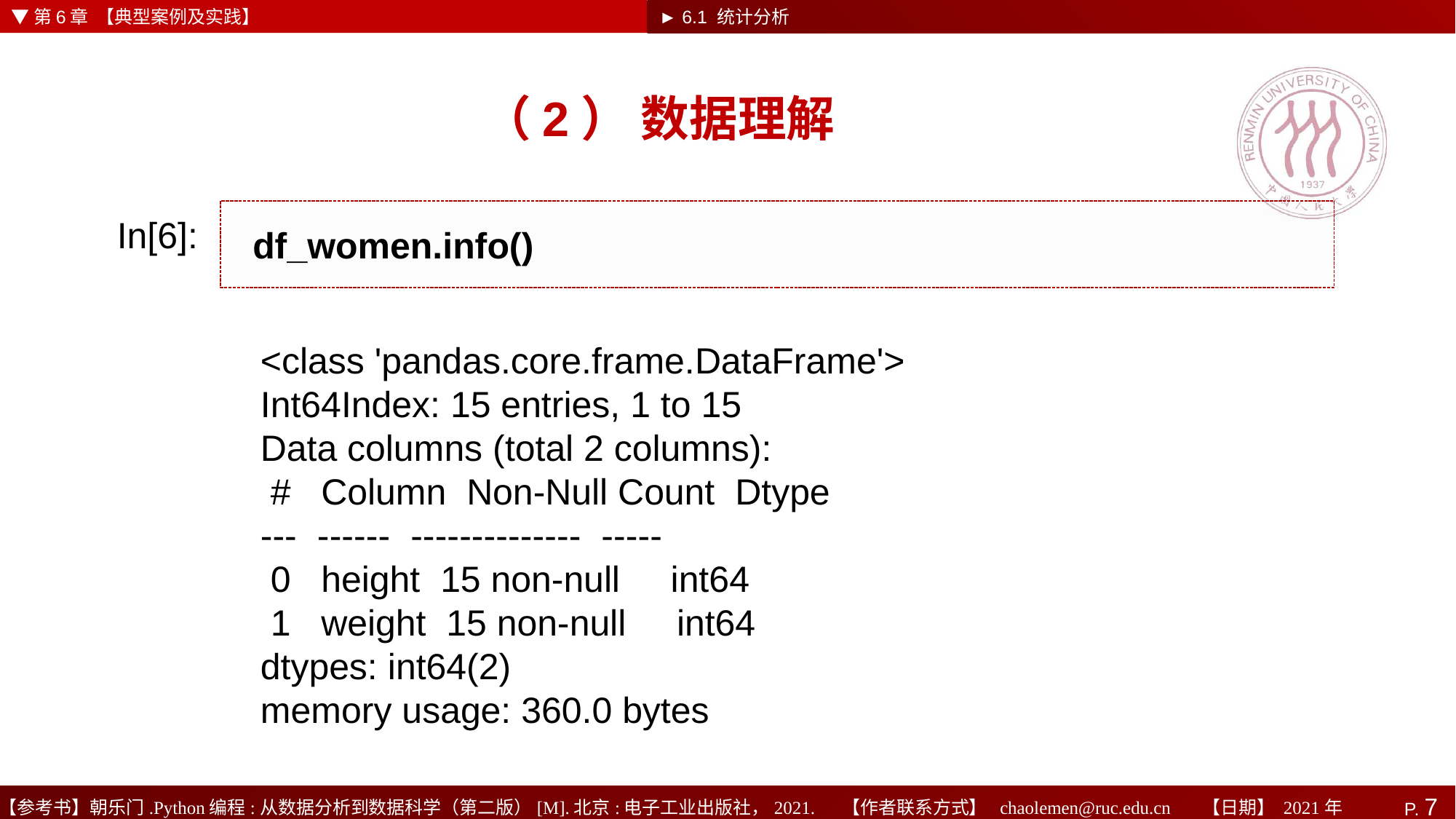

▼第6章  【典型案例及实践】
► 6.1 统计分析
# （2） 数据理解
df_women.info()
In[6]:
<class 'pandas.core.frame.DataFrame'>
Int64Index: 15 entries, 1 to 15
Data columns (total 2 columns):
 #   Column  Non-Null Count  Dtype
---  ------  --------------  -----
 0   height  15 non-null     int64
 1   weight  15 non-null     int64
dtypes: int64(2)
memory usage: 360.0 bytes